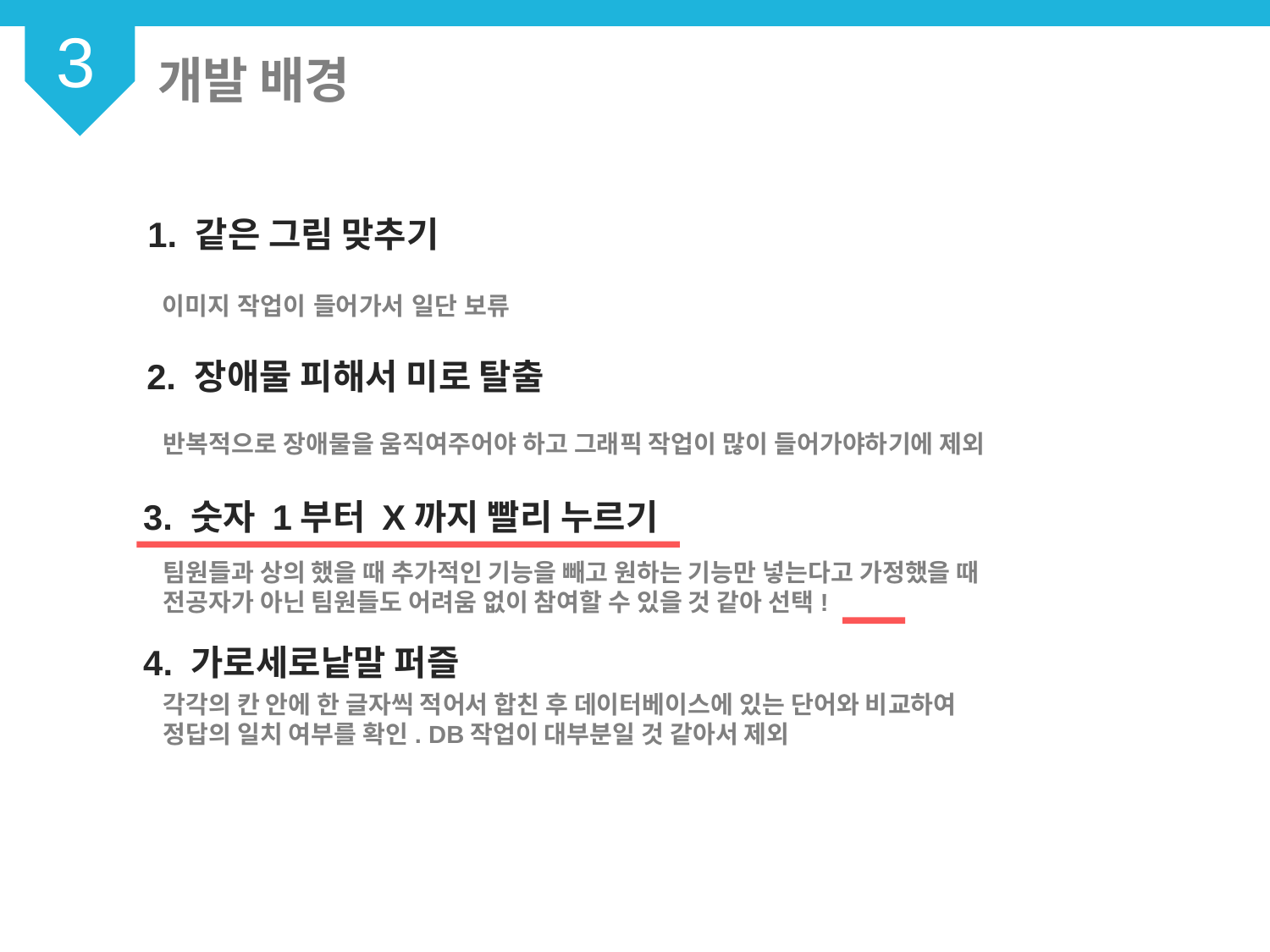

3

개발 배경
1. 같은 그림 맞추기

이미지 작업이 들어가서 일단 보류
2. 장애물 피해서 미로 탈출
반복적으로 장애물을 움직여주어야 하고 그래픽 작업이 많이 들어가야하기에 제외
3. 숫자 1부터 X까지 빨리 누르기
팀원들과 상의 했을 때 추가적인 기능을 빼고 원하는 기능만 넣는다고 가정했을 때
전공자가 아닌 팀원들도 어려움 없이 참여할 수 있을 것 같아 선택!

4. 가로세로낱말 퍼즐
각각의 칸 안에 한 글자씩 적어서 합친 후 데이터베이스에 있는 단어와 비교하여
정답의 일치 여부를 확인. DB작업이 대부분일 것 같아서 제외